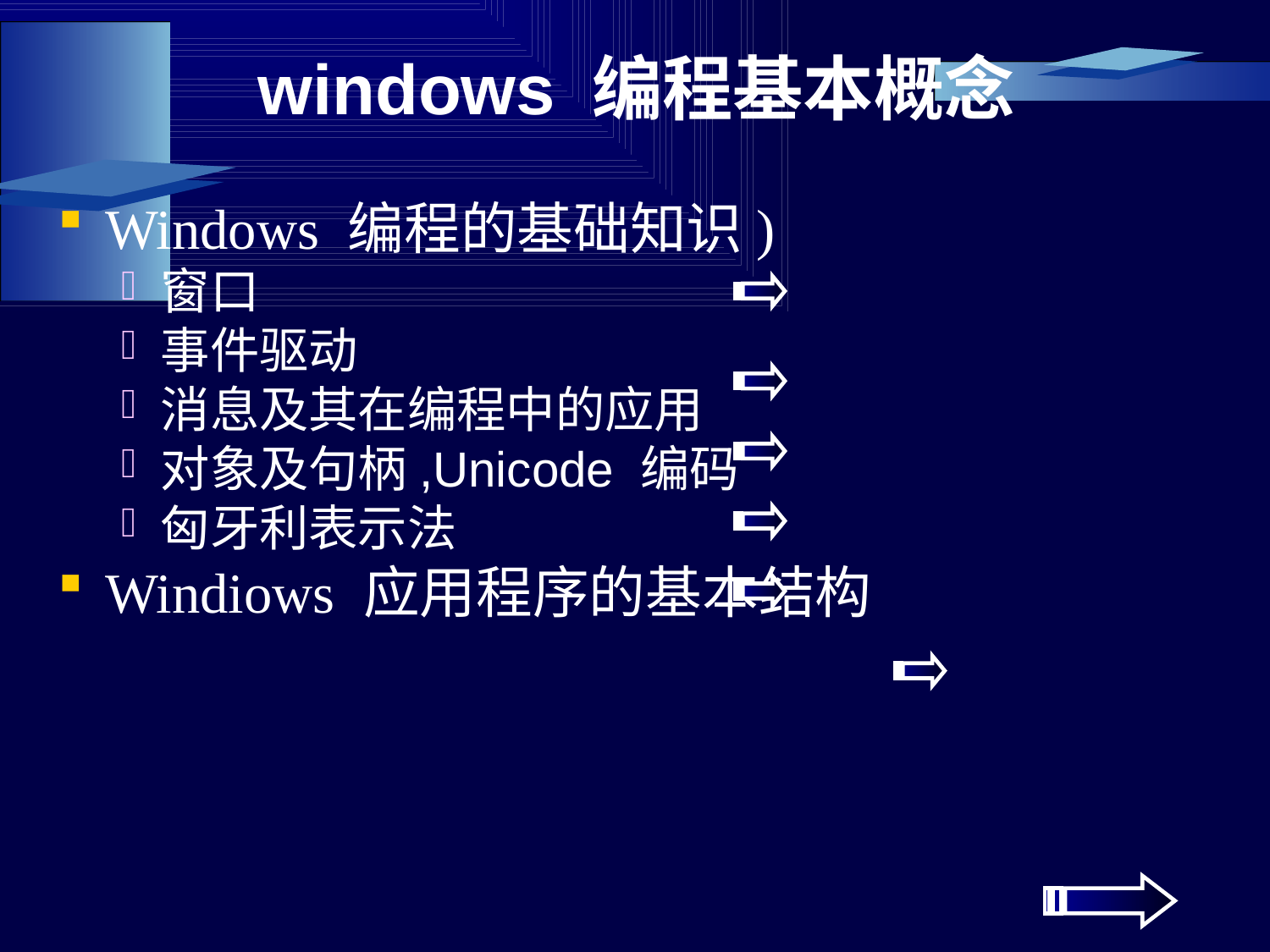

# windows 编程基本概念
Windows 编程的基础知识)
窗口
事件驱动
消息及其在编程中的应用
对象及句柄,Unicode 编码
匈牙利表示法
Windiows 应用程序的基本结构